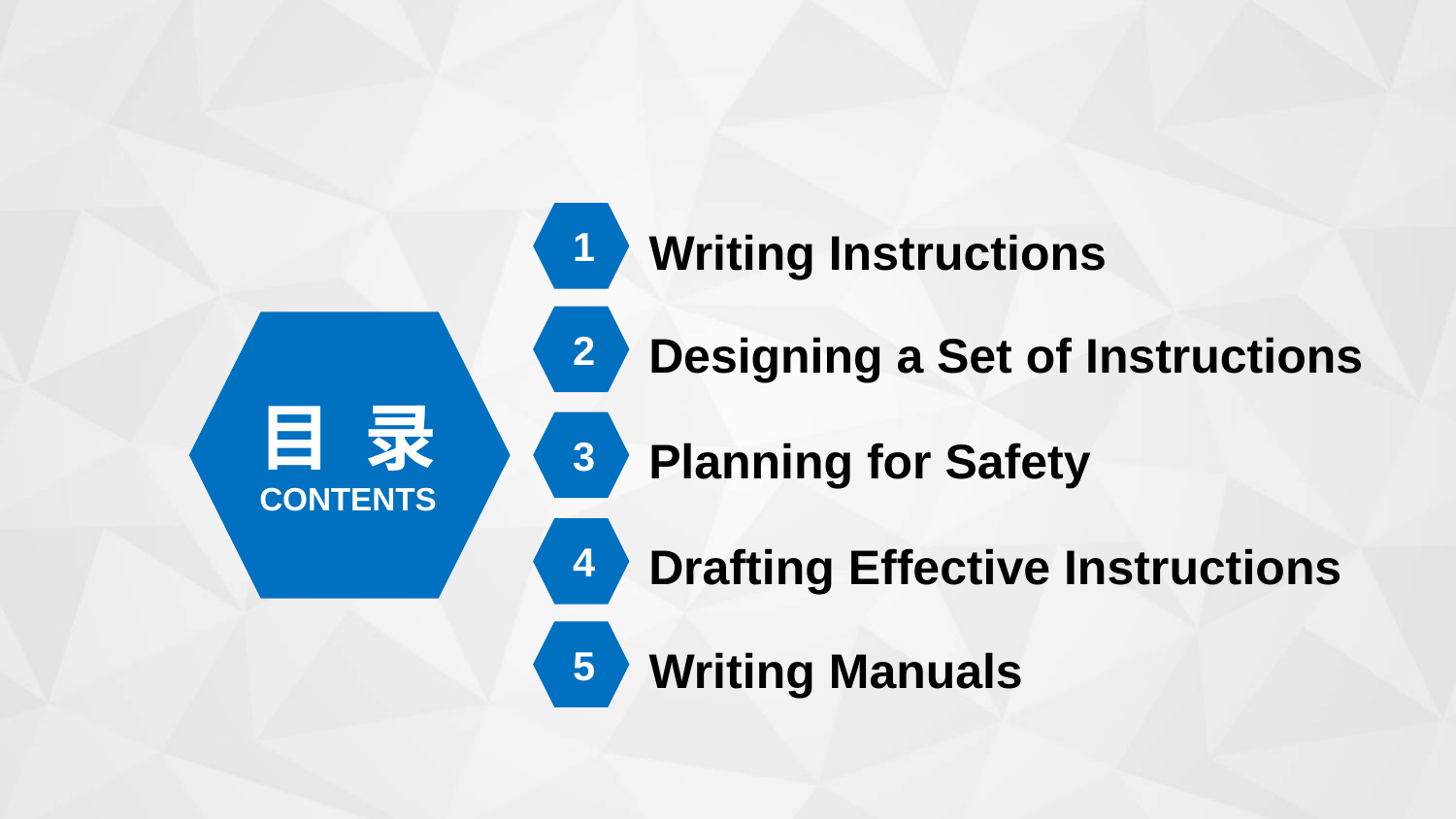

1
Writing Instructions

2

目  录
CONTENTS
Designing a Set of Instructions

3
Planning for Safety

4
Drafting Effective Instructions

5
Writing Manuals